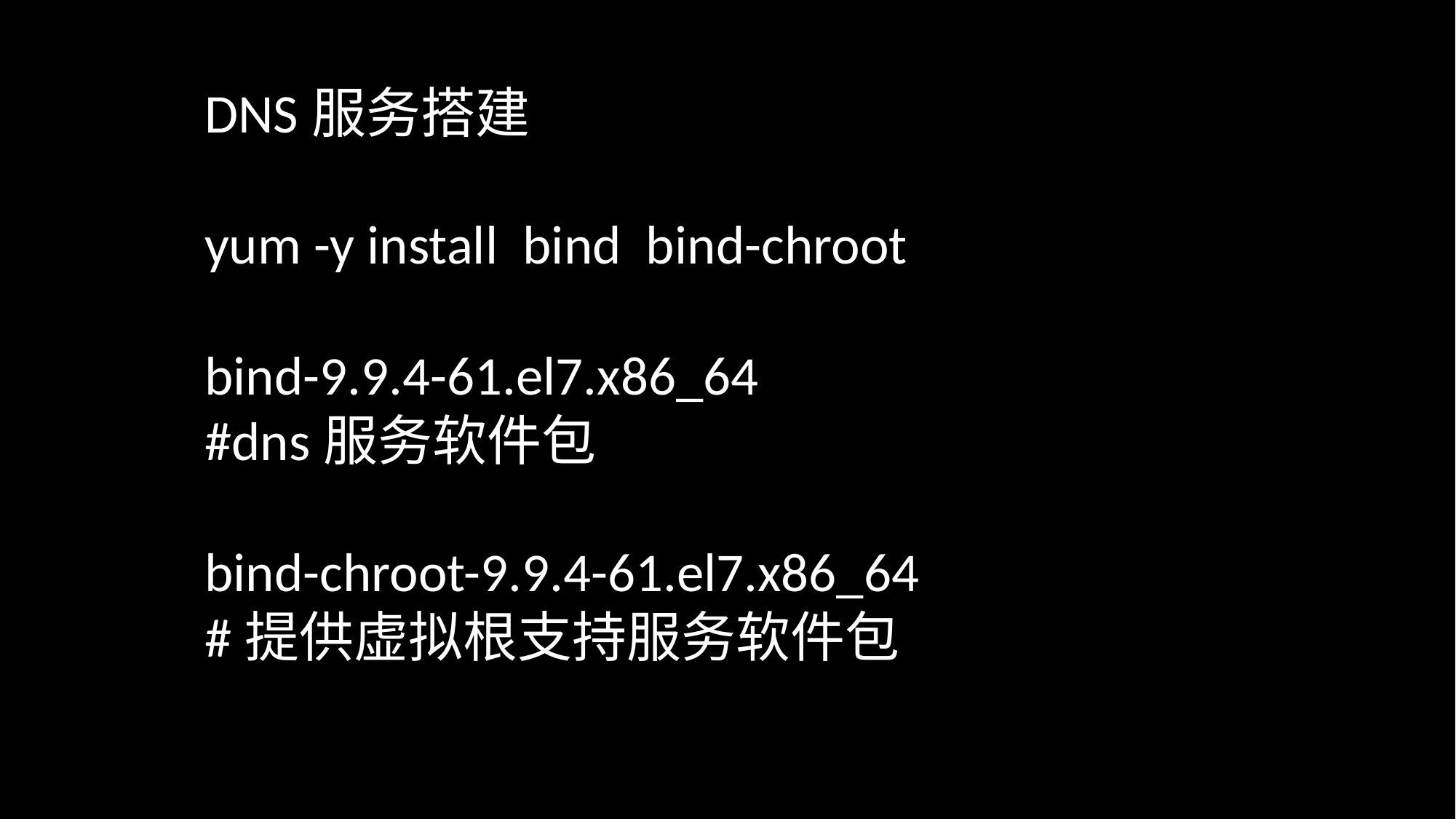

DNS服务搭建

yum -y install  bind  bind-chroot

bind-9.9.4-61.el7.x86_64
#dns服务软件包

bind-chroot-9.9.4-61.el7.x86_64
#提供虚拟根支持服务软件包